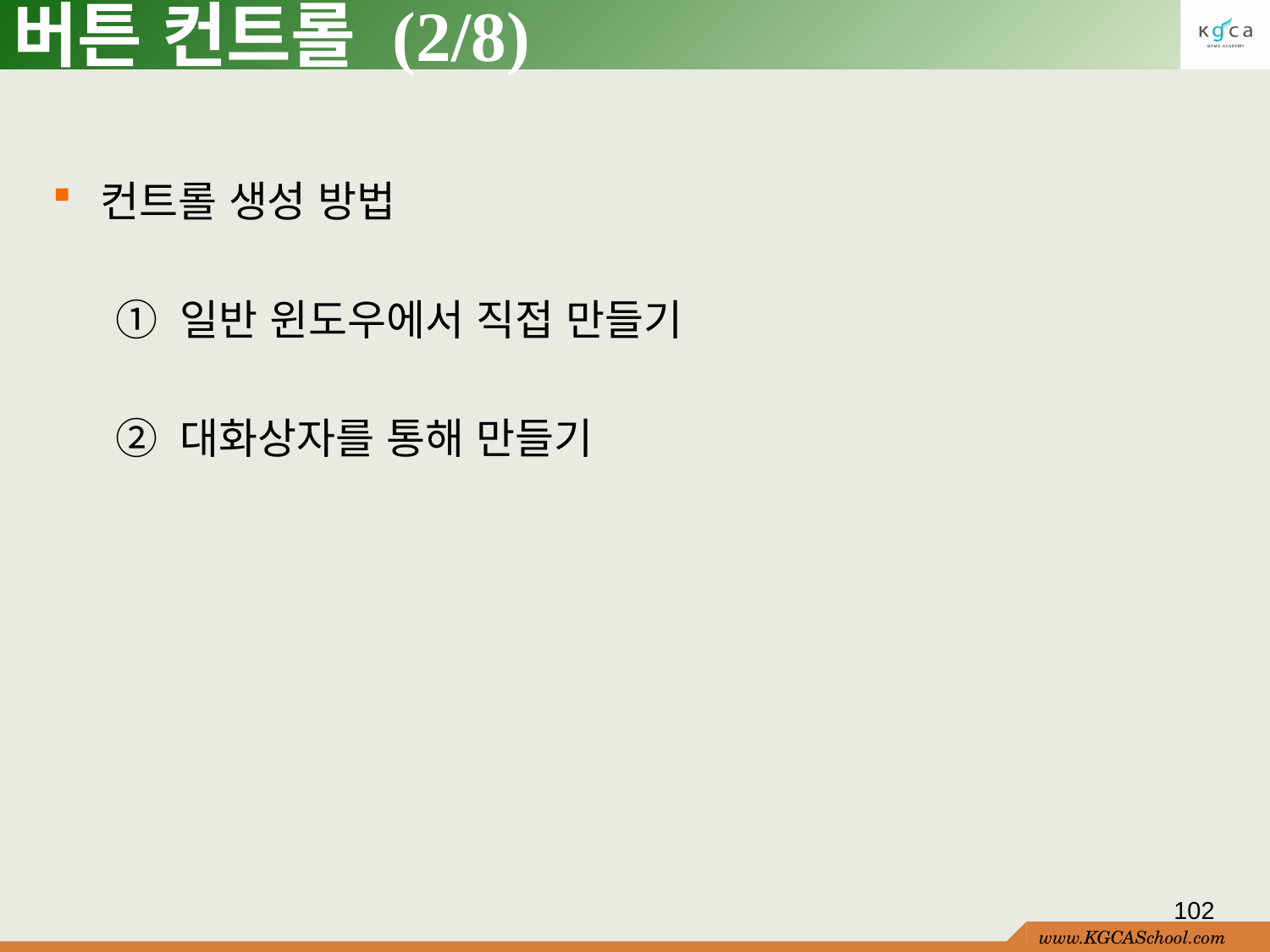

# 버튼 컨트롤 (2/8)
컨트롤 생성 방법

① 일반 윈도우에서 직접 만들기

② 대화상자를 통해 만들기

102